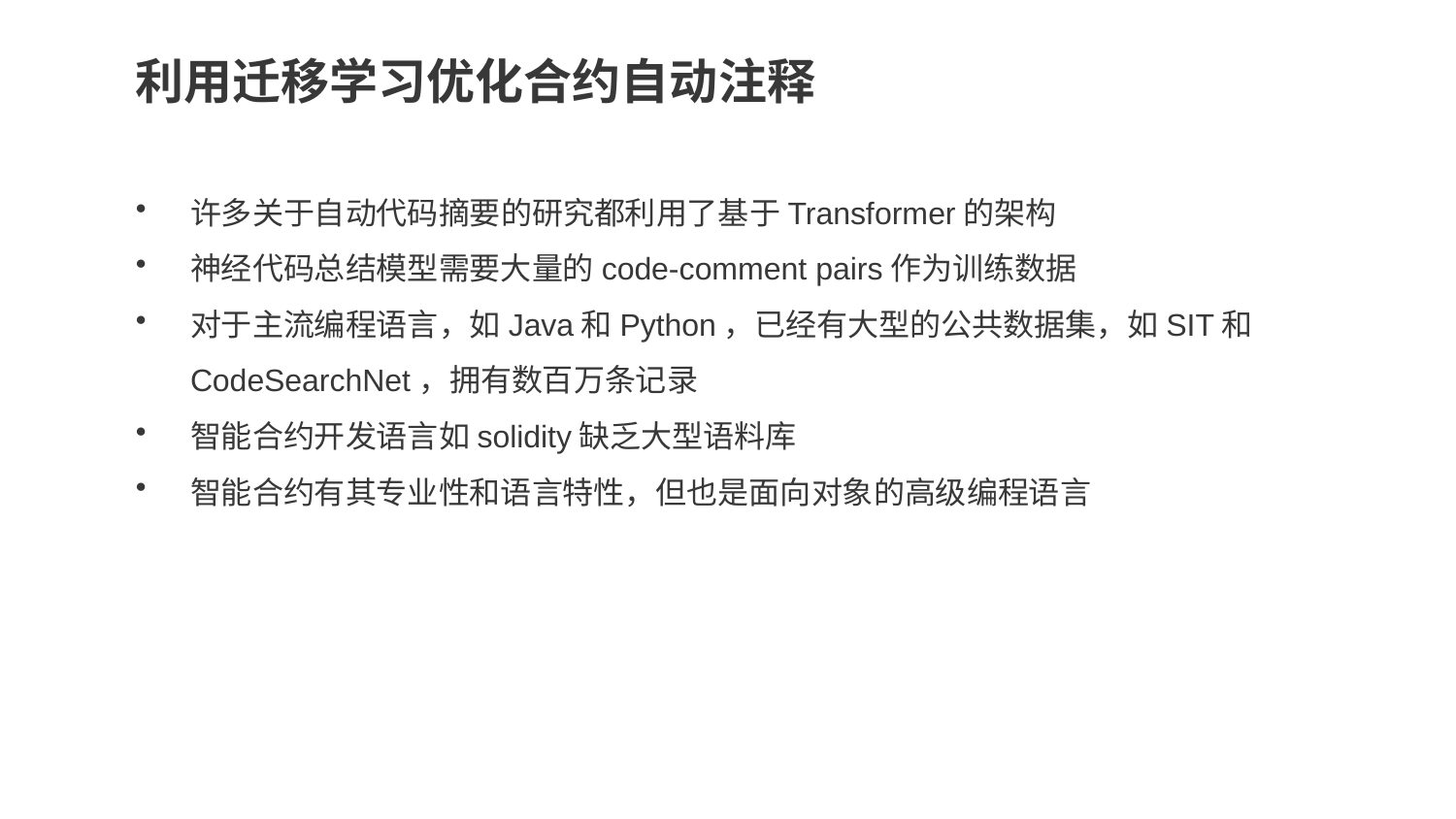

利用迁移学习优化合约自动注释
许多关于自动代码摘要的研究都利用了基于Transformer的架构
神经代码总结模型需要大量的code-comment pairs作为训练数据
对于主流编程语言，如Java和Python，已经有大型的公共数据集，如SIT和CodeSearchNet，拥有数百万条记录
智能合约开发语言如solidity缺乏大型语料库
智能合约有其专业性和语言特性，但也是面向对象的高级编程语言